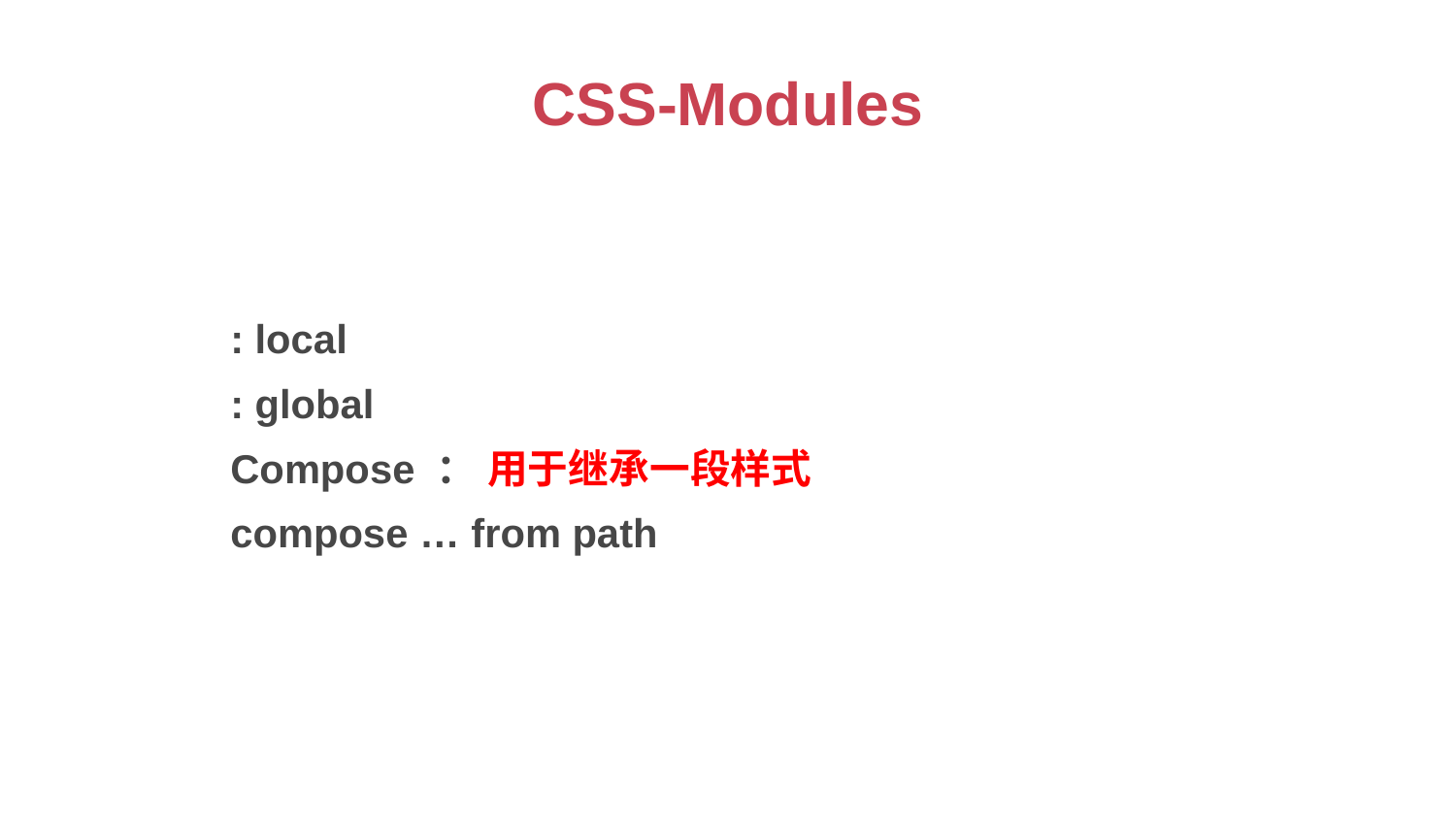

# CSS-Modules
: local
: global
Compose ： 用于继承一段样式
compose … from path